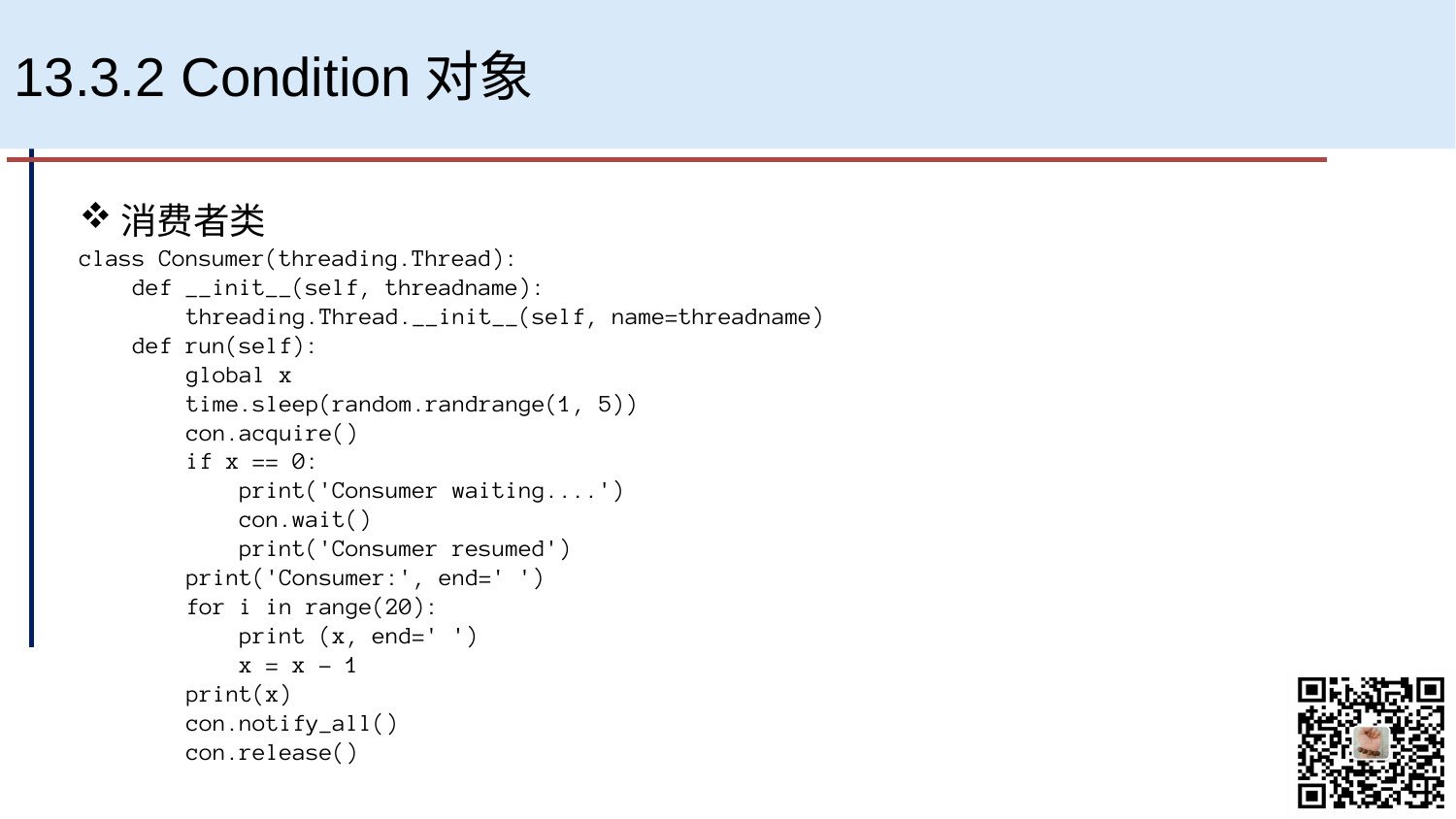

# 13.3.2 Condition对象
消费者类
class Consumer(threading.Thread):
    def __init__(self, threadname):
        threading.Thread.__init__(self, name=threadname)
    def run(self):
        global x
        time.sleep(random.randrange(1, 5))
        con.acquire()
        if x == 0:
            print('Consumer waiting....')
            con.wait()
            print('Consumer resumed')
        print('Consumer:', end=' ')
        for i in range(20):
            print (x, end=' ')
            x = x - 1
        print(x)
        con.notify_all()
        con.release()